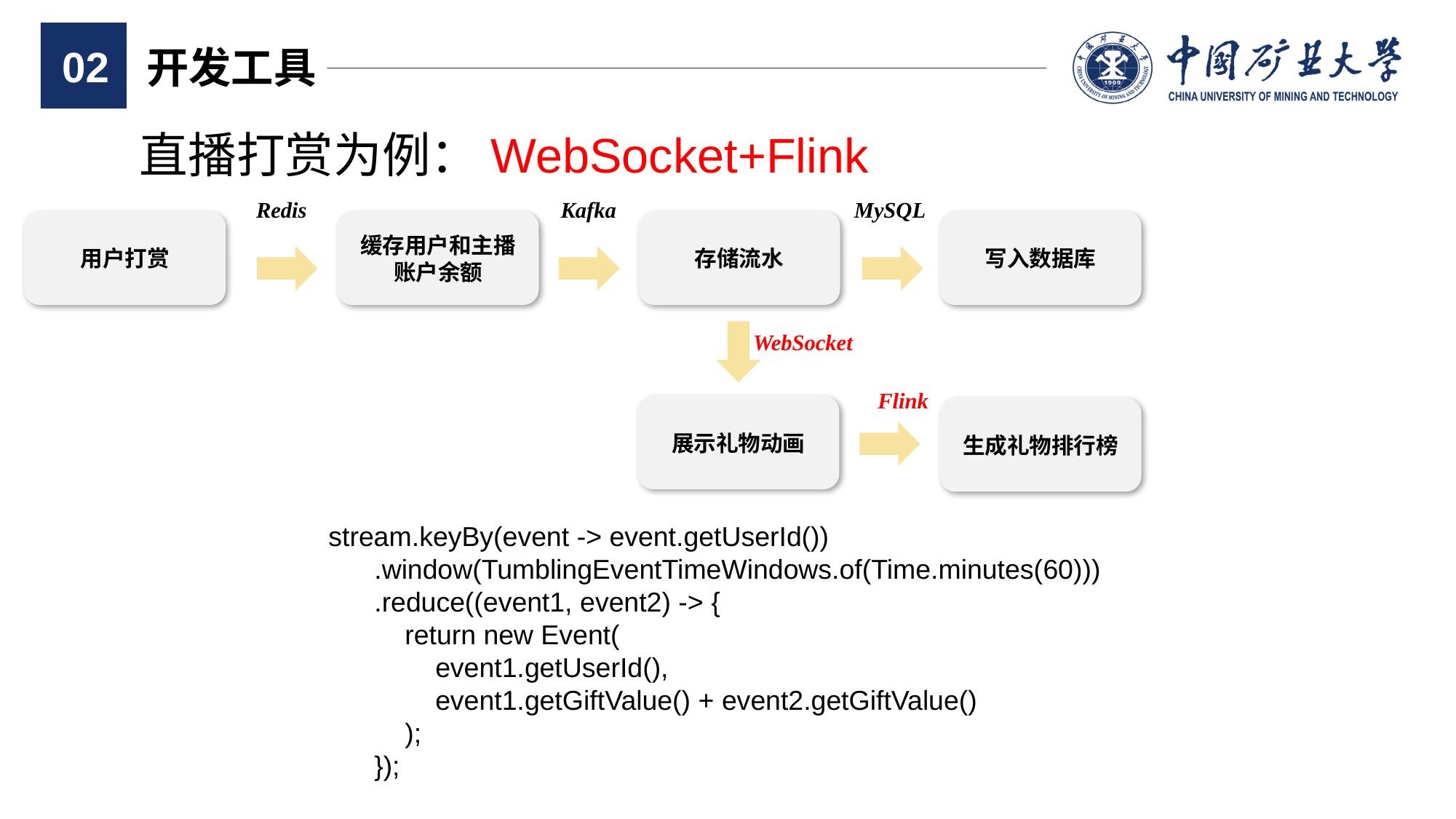

02
开发工具
直播打赏为例：WebSocket+Flink
Redis
Kafka
MySQL
用户打赏
缓存用户和主播账户余额
存储流水
写入数据库

WebSocket
Flink
展示礼物动画
生成礼物排行榜

stream.keyBy(event -> event.getUserId())
      .window(TumblingEventTimeWindows.of(Time.minutes(60)))
      .reduce((event1, event2) -> {
          return new Event(
              event1.getUserId(),
              event1.getGiftValue() + event2.getGiftValue()
          );
      });